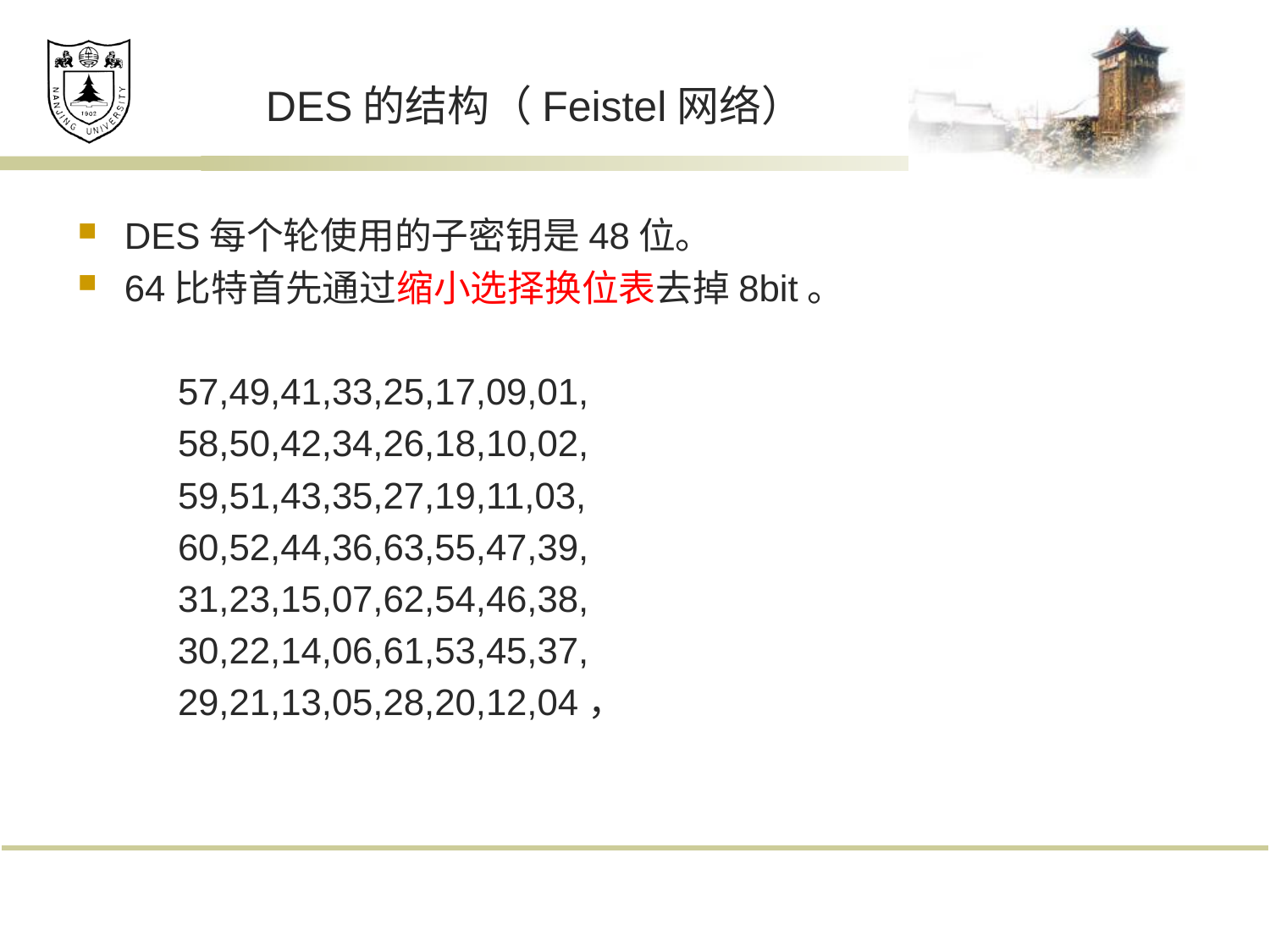

# DES的结构（Feistel网络）
DES每个轮使用的子密钥是48位。
64比特首先通过缩小选择换位表去掉8bit。

57,49,41,33,25,17,09,01,
58,50,42,34,26,18,10,02,
59,51,43,35,27,19,11,03,
60,52,44,36,63,55,47,39,
31,23,15,07,62,54,46,38,
30,22,14,06,61,53,45,37,
29,21,13,05,28,20,12,04，